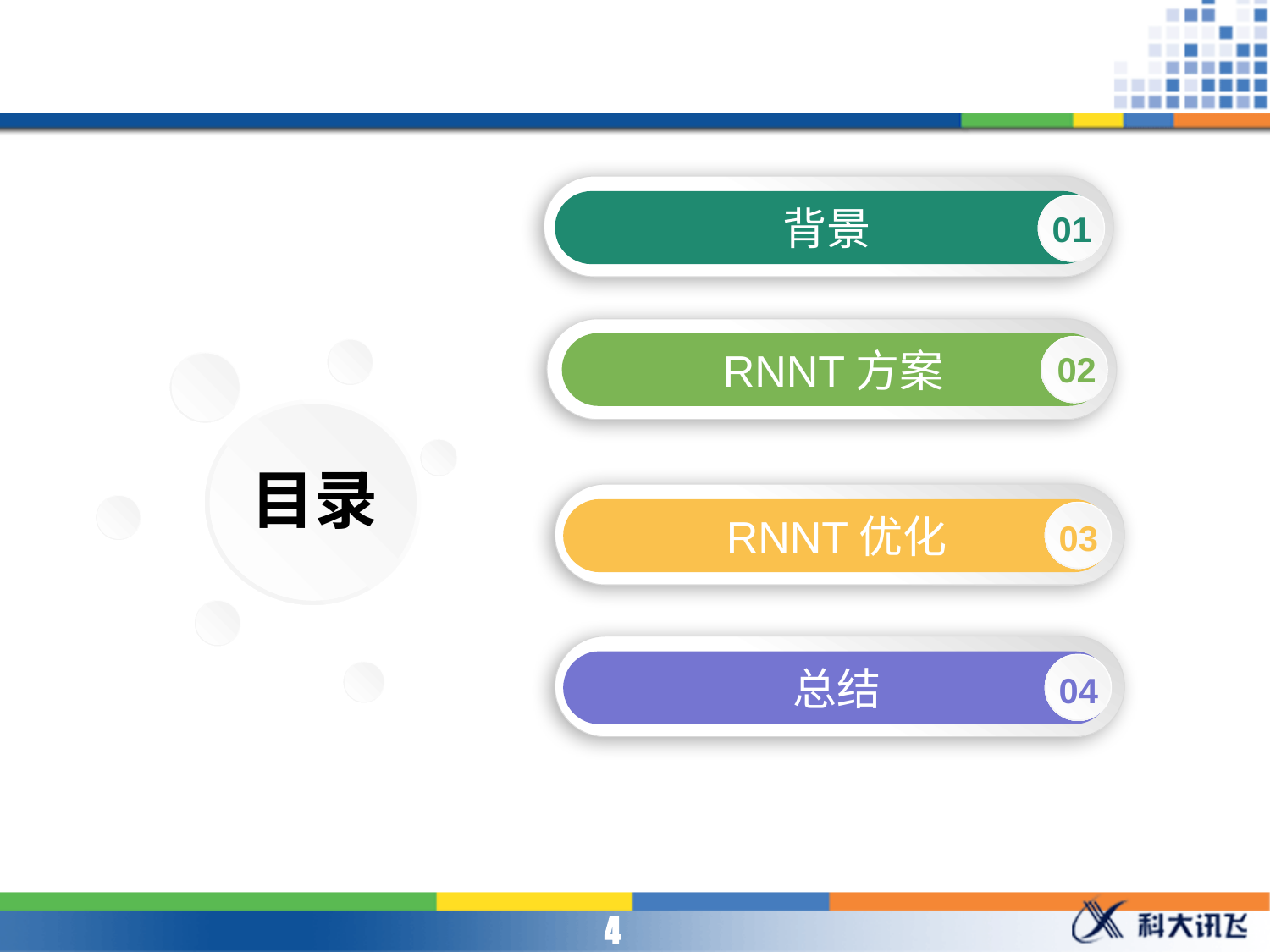

背景

01

RNNT方案

02

目录

RNNT优化

03

总结

04